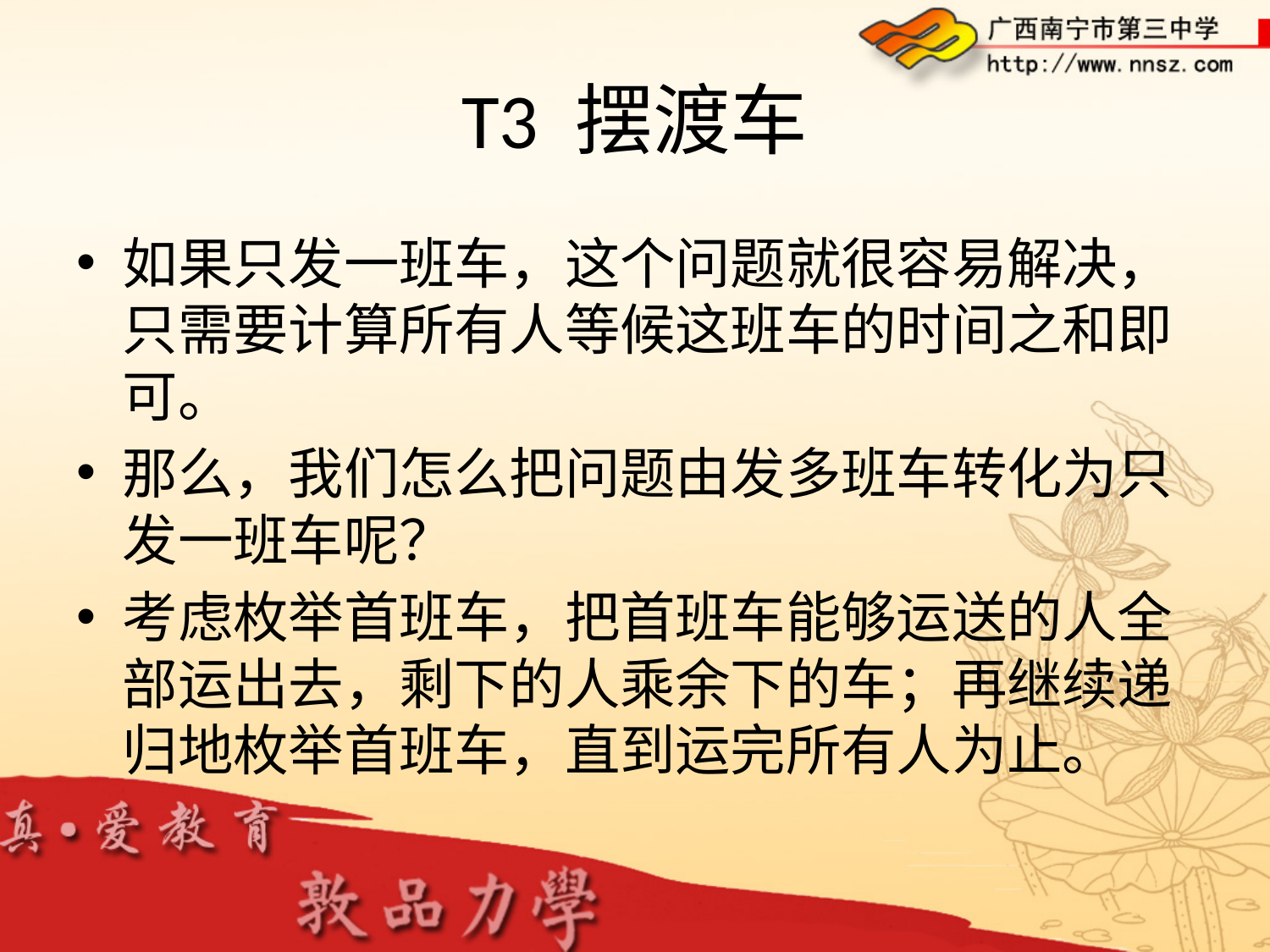

# T3 摆渡车
如果只发一班车，这个问题就很容易解决，只需要计算所有人等候这班车的时间之和即可。
那么，我们怎么把问题由发多班车转化为只发一班车呢？
考虑枚举首班车，把首班车能够运送的人全部运出去，剩下的人乘余下的车；再继续递归地枚举首班车，直到运完所有人为止。